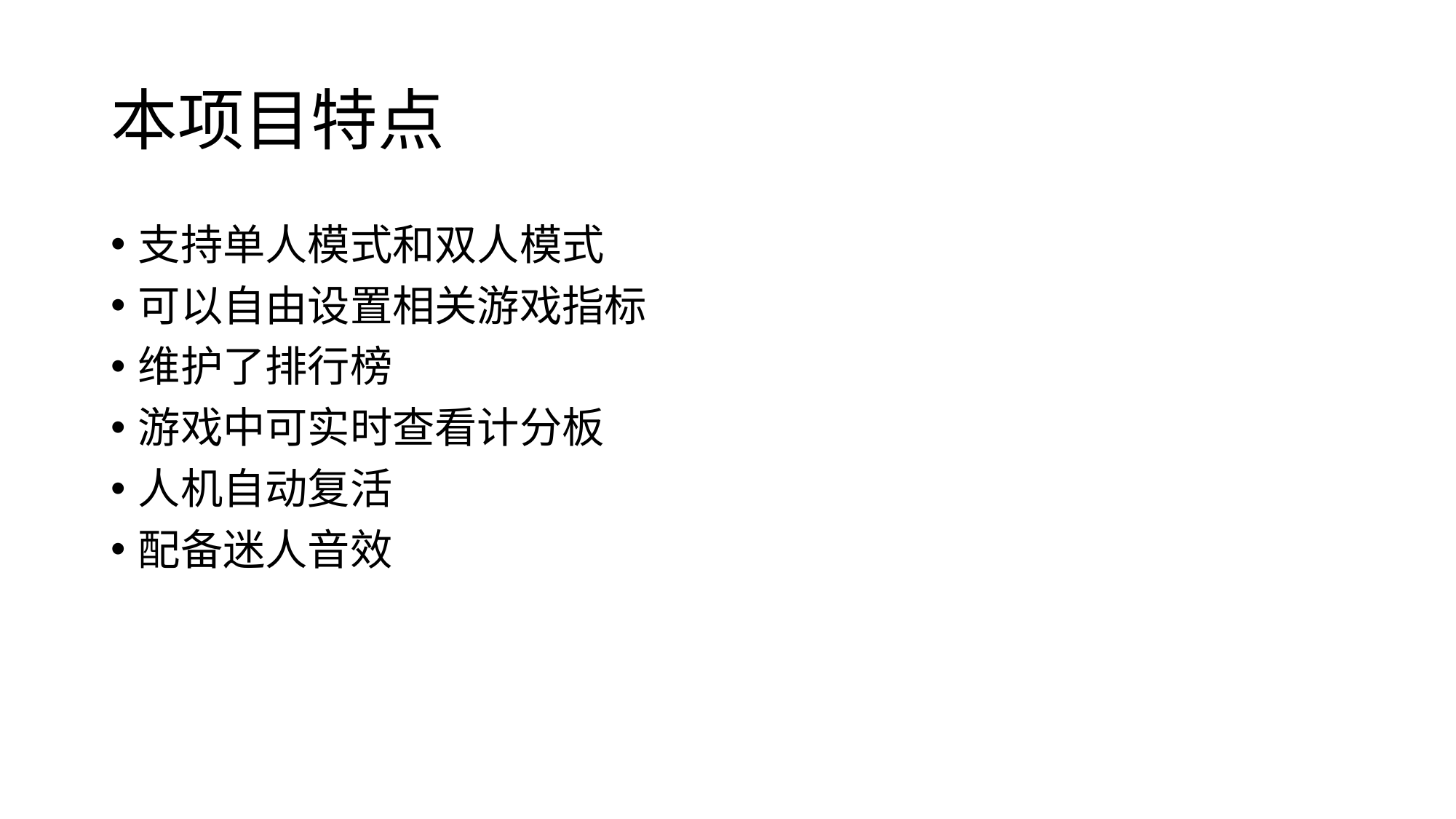

# 本项目特点
支持单人模式和双人模式
可以自由设置相关游戏指标
维护了排行榜
游戏中可实时查看计分板
人机自动复活
配备迷人音效